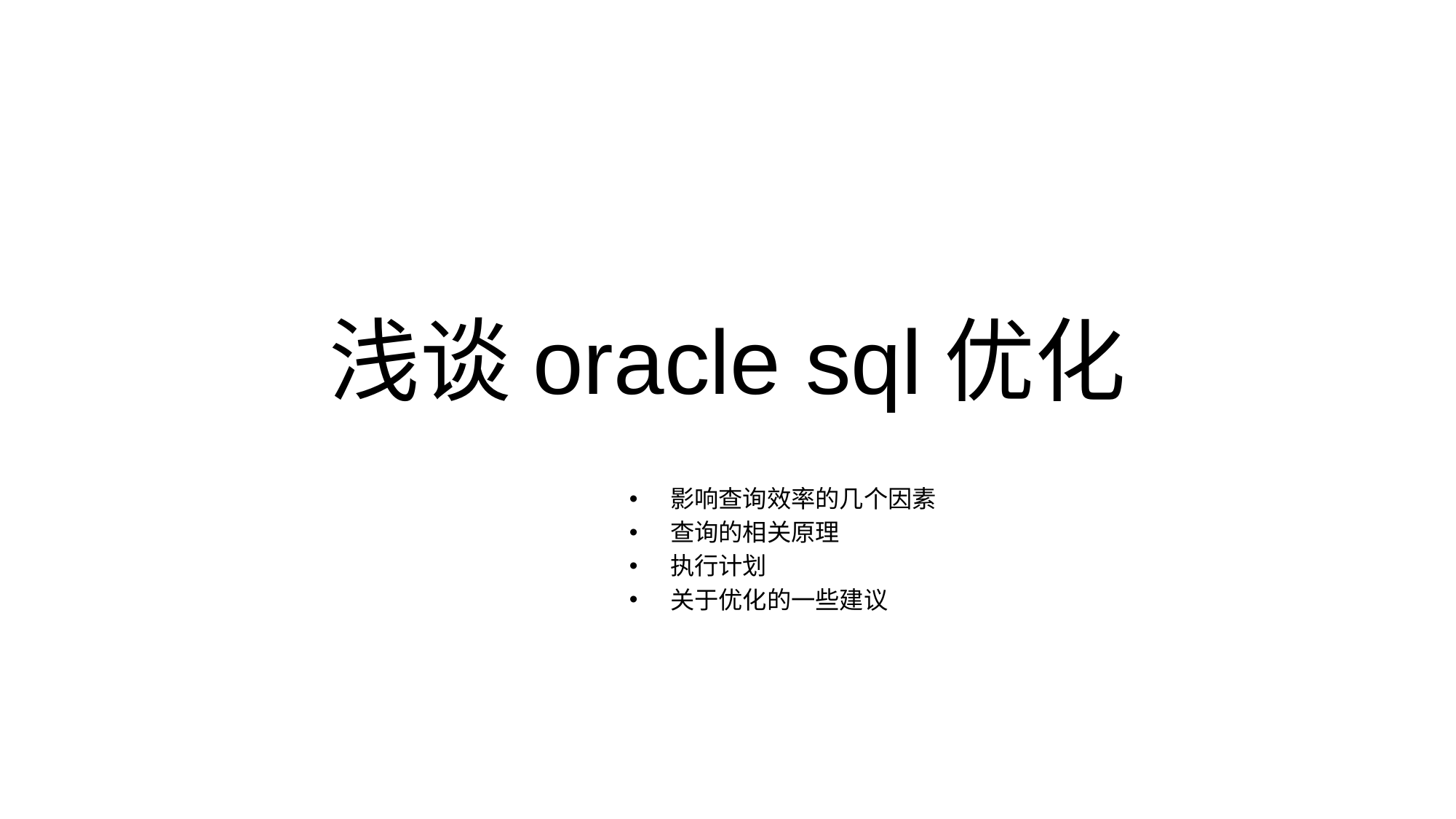

# 浅谈oracle sql优化

影响查询效率的几个因素
查询的相关原理
执行计划
关于优化的一些建议